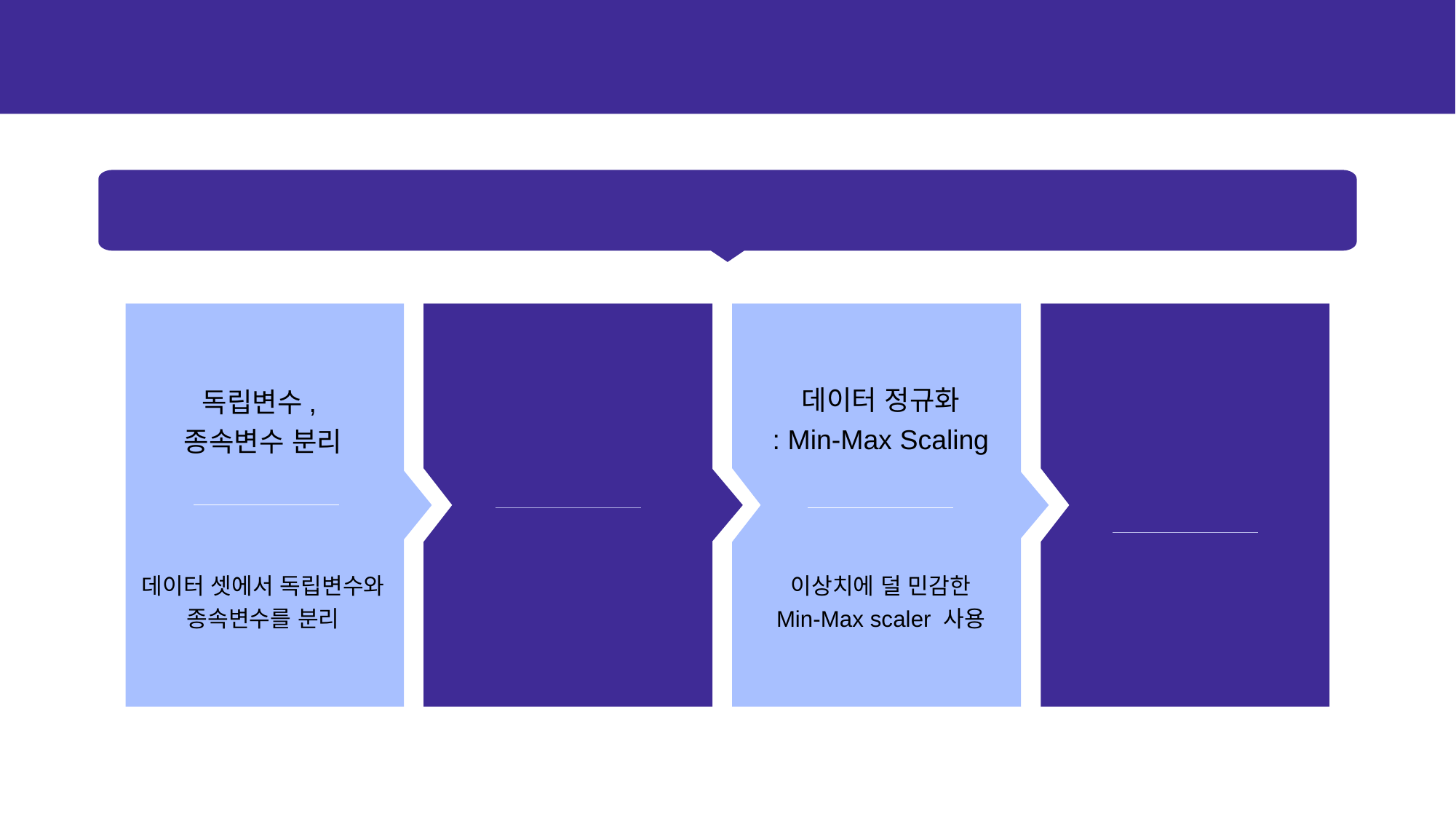

5. 모델링 및 추론
PPT 제목
PPT 제목
01 목차 이름
01 목차 이름
02 목차 이름
02 목차 이름
03 목차 이름
03 목차 이름
04 목차 이름
04 목차 이름

모델링 과정

Training Data,
Test Data
분할
데이터 정규화
: Min-Max Scaling
독립변수,
종속변수 분리
모델링 및 학습

데이터 셋에서 독립변수와
종속변수를 분리
Training, test에 사용할
데이터를 8:2의 비율로 분할
이상치에 덜 민감한
Min-Max scaler 사용
XGBoost 모델 사용